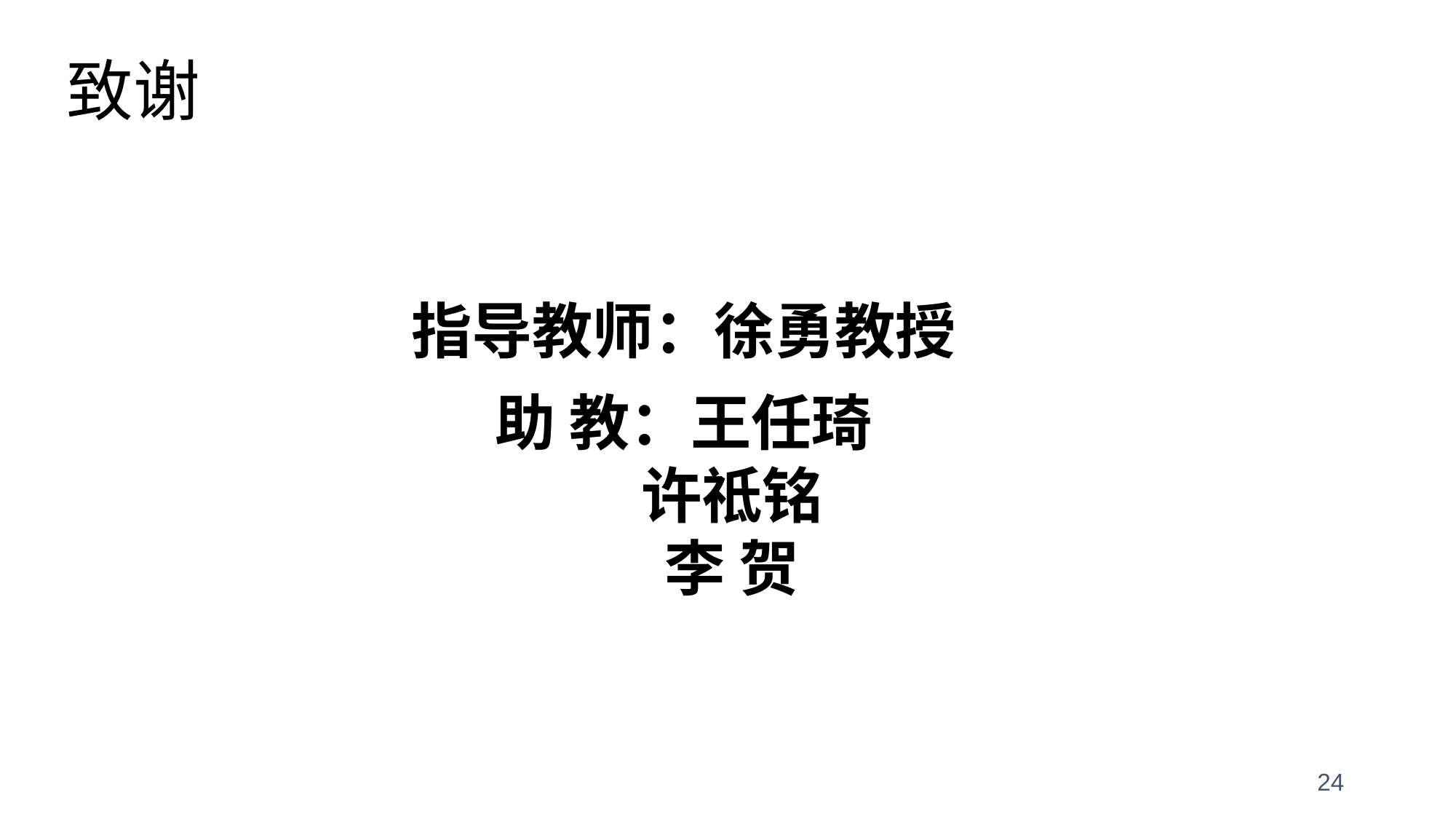

# 致谢
指导教师：徐勇教授
助 教：王任琦
       许祗铭
       李 贺
24